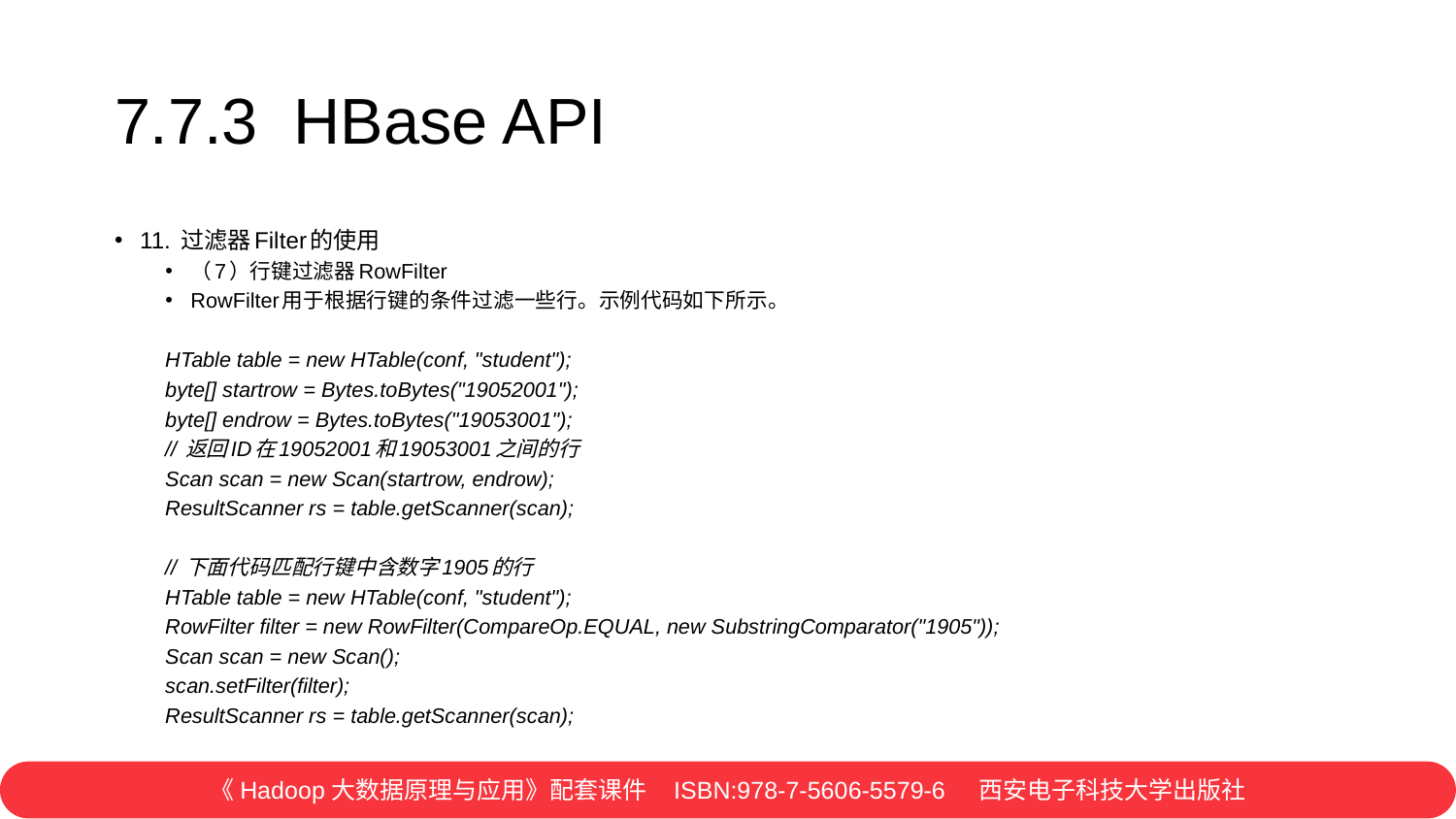

# 7.7.3  HBase API
11. 过滤器Filter的使用
（7）行键过滤器RowFilter
RowFilter用于根据行键的条件过滤一些行。示例代码如下所示。

HTable table = new HTable(conf, "student");
byte[] startrow = Bytes.toBytes("19052001");
byte[] endrow = Bytes.toBytes("19053001");
// 返回ID在19052001和19053001之间的行
Scan scan = new Scan(startrow, endrow);
ResultScanner rs = table.getScanner(scan);

// 下面代码匹配行键中含数字1905的行
HTable table = new HTable(conf, "student");
RowFilter filter = new RowFilter(CompareOp.EQUAL, new SubstringComparator("1905"));
Scan scan = new Scan();
scan.setFilter(filter);
ResultScanner rs = table.getScanner(scan);